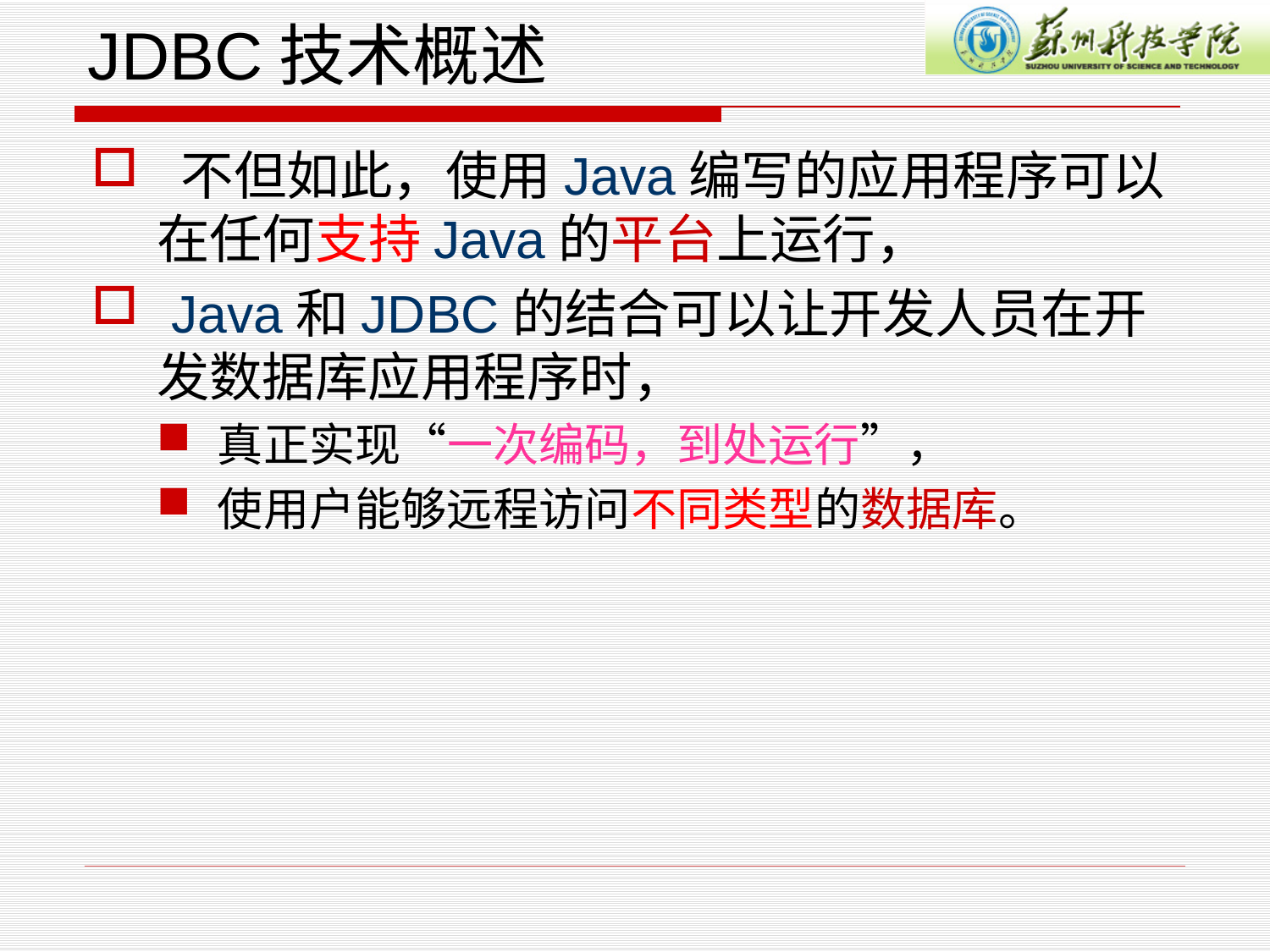

# JDBC技术概述
 不但如此，使用Java编写的应用程序可以在任何支持Java的平台上运行，
 Java和JDBC的结合可以让开发人员在开发数据库应用程序时，
真正实现“一次编码，到处运行”，
使用户能够远程访问不同类型的数据库。